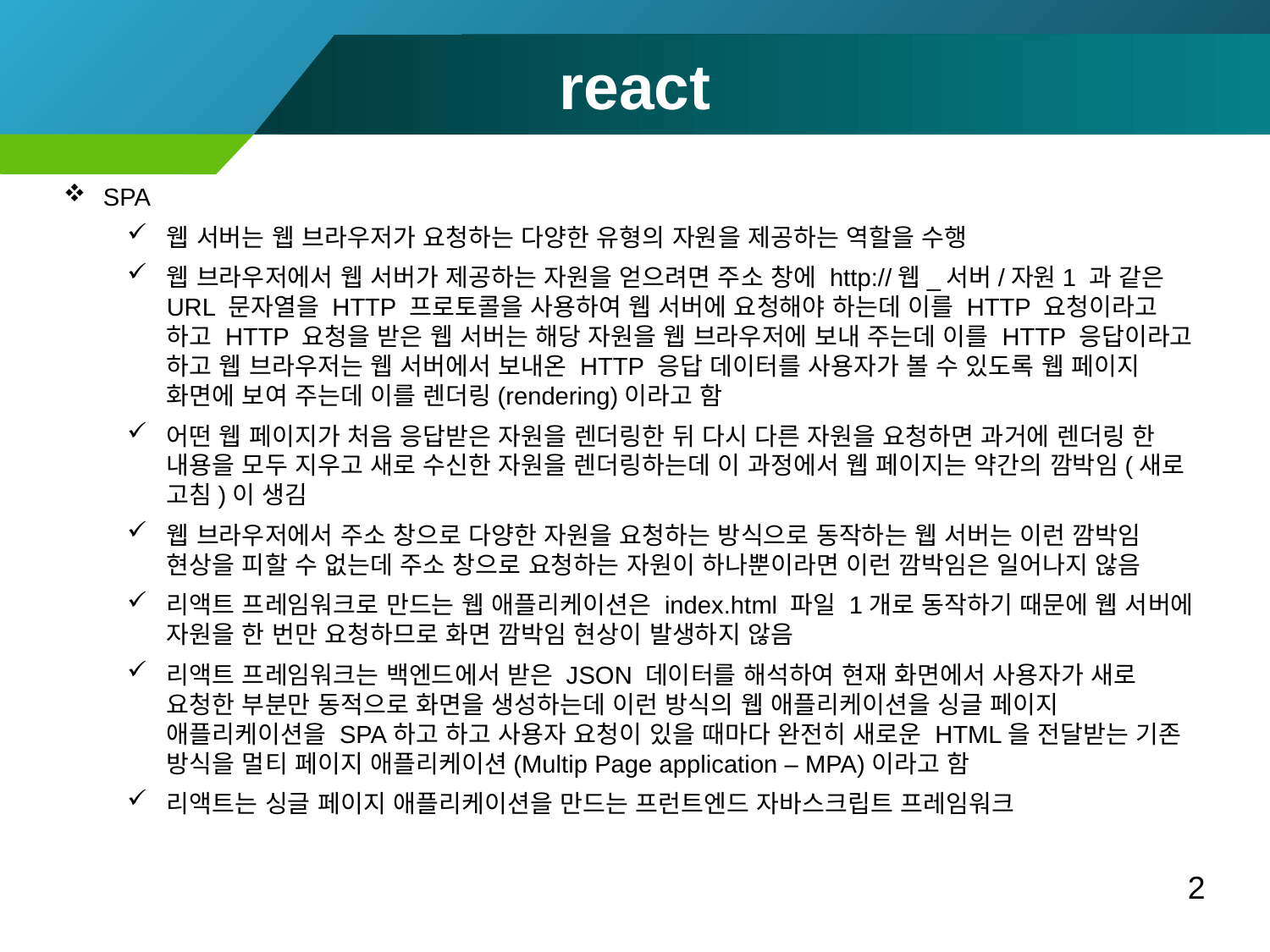

react
SPA
웹 서버는 웹 브라우저가 요청하는 다양한 유형의 자원을 제공하는 역할을 수행
웹 브라우저에서 웹 서버가 제공하는 자원을 얻으려면 주소 창에 http://웹_서버/자원1 과 같은 URL 문자열을 HTTP 프로토콜을 사용하여 웹 서버에 요청해야 하는데 이를 HTTP 요청이라고  하고 HTTP 요청을 받은 웹 서버는 해당 자원을 웹 브라우저에 보내 주는데 이를 HTTP 응답이라고 하고 웹 브라우저는 웹 서버에서 보내온 HTTP 응답 데이터를 사용자가 볼 수 있도록 웹 페이지 화면에 보여 주는데 이를 렌더링(rendering)이라고 함
어떤 웹 페이지가 처음 응답받은 자원을 렌더링한 뒤 다시 다른 자원을 요청하면 과거에 렌더링 한 내용을 모두 지우고 새로 수신한 자원을 렌더링하는데 이 과정에서 웹 페이지는 약간의 깜박임(새로 고침)이 생김
웹 브라우저에서 주소 창으로 다양한 자원을 요청하는 방식으로 동작하는 웹 서버는 이런 깜박임 현상을 피할 수 없는데 주소 창으로 요청하는 자원이 하나뿐이라면 이런 깜박임은 일어나지 않음
리액트 프레임워크로 만드는 웹 애플리케이션은 index.html 파일 1개로 동작하기 때문에 웹 서버에 자원을 한 번만 요청하므로 화면 깜박임 현상이 발생하지 않음
리액트 프레임워크는 백엔드에서 받은 JSON 데이터를 해석하여 현재 화면에서 사용자가 새로 요청한 부분만 동적으로 화면을 생성하는데 이런 방식의 웹 애플리케이션을 싱글 페이지 애플리케이션을 SPA하고 하고 사용자 요청이 있을 때마다 완전히 새로운 HTML을 전달받는 기존 방식을 멀티 페이지 애플리케이션(Multip Page application – MPA)이라고 함
리액트는 싱글 페이지 애플리케이션을 만드는 프런트엔드 자바스크립트 프레임워크
2